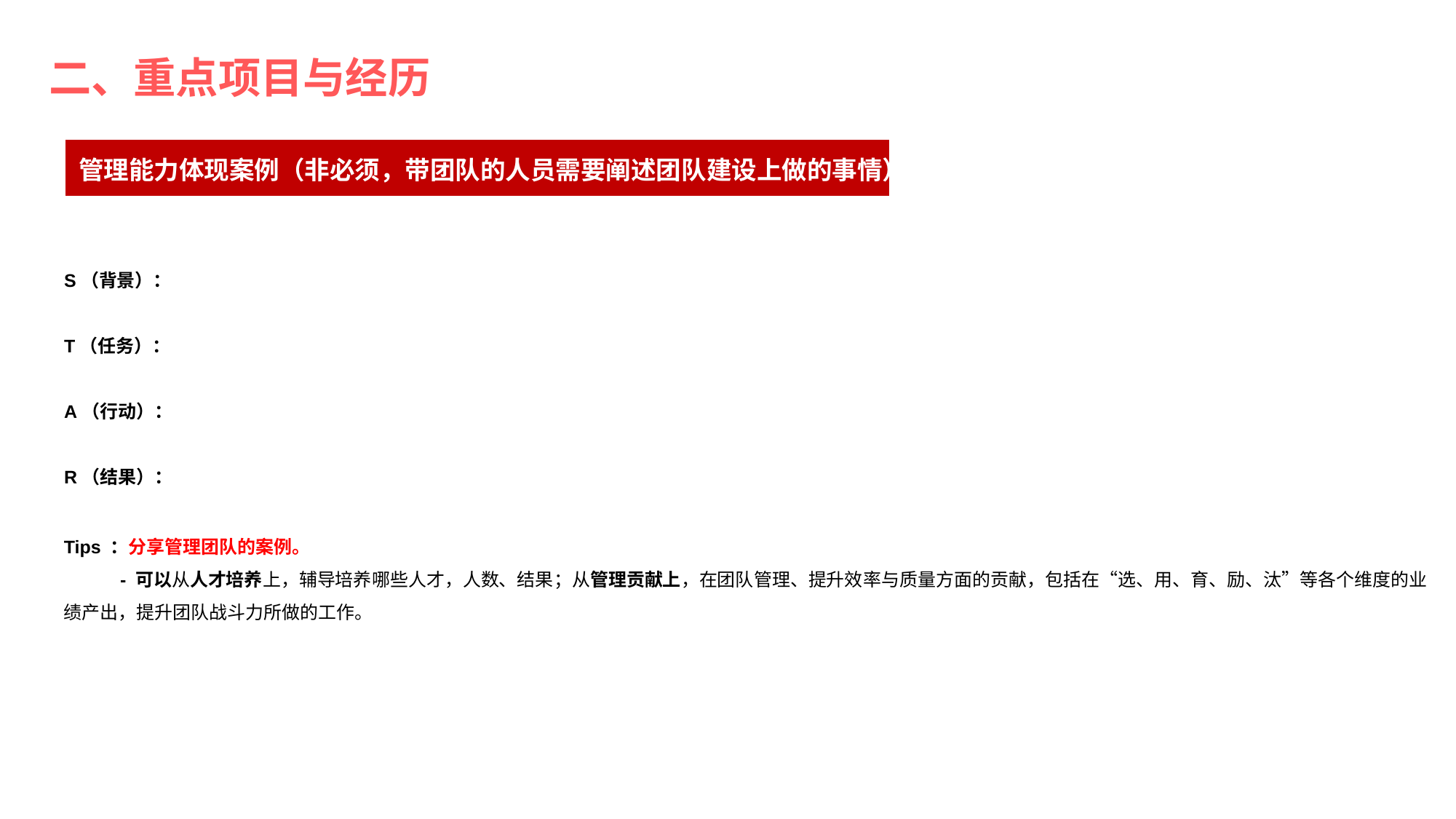

二、重点项目与经历

管理能力体现案例（非必须，带团队的人员需要阐述团队建设上做的事情）
S（背景）：

T（任务）：

A（行动）：

R（结果）：
Tips ：分享管理团队的案例。
           - 可以从人才培养上，辅导培养哪些人才，人数、结果；从管理贡献上，在团队管理、提升效率与质量方面的贡献，包括在“选、用、育、励、汰”等各个维度的业绩产出，提升团队战斗力所做的工作。